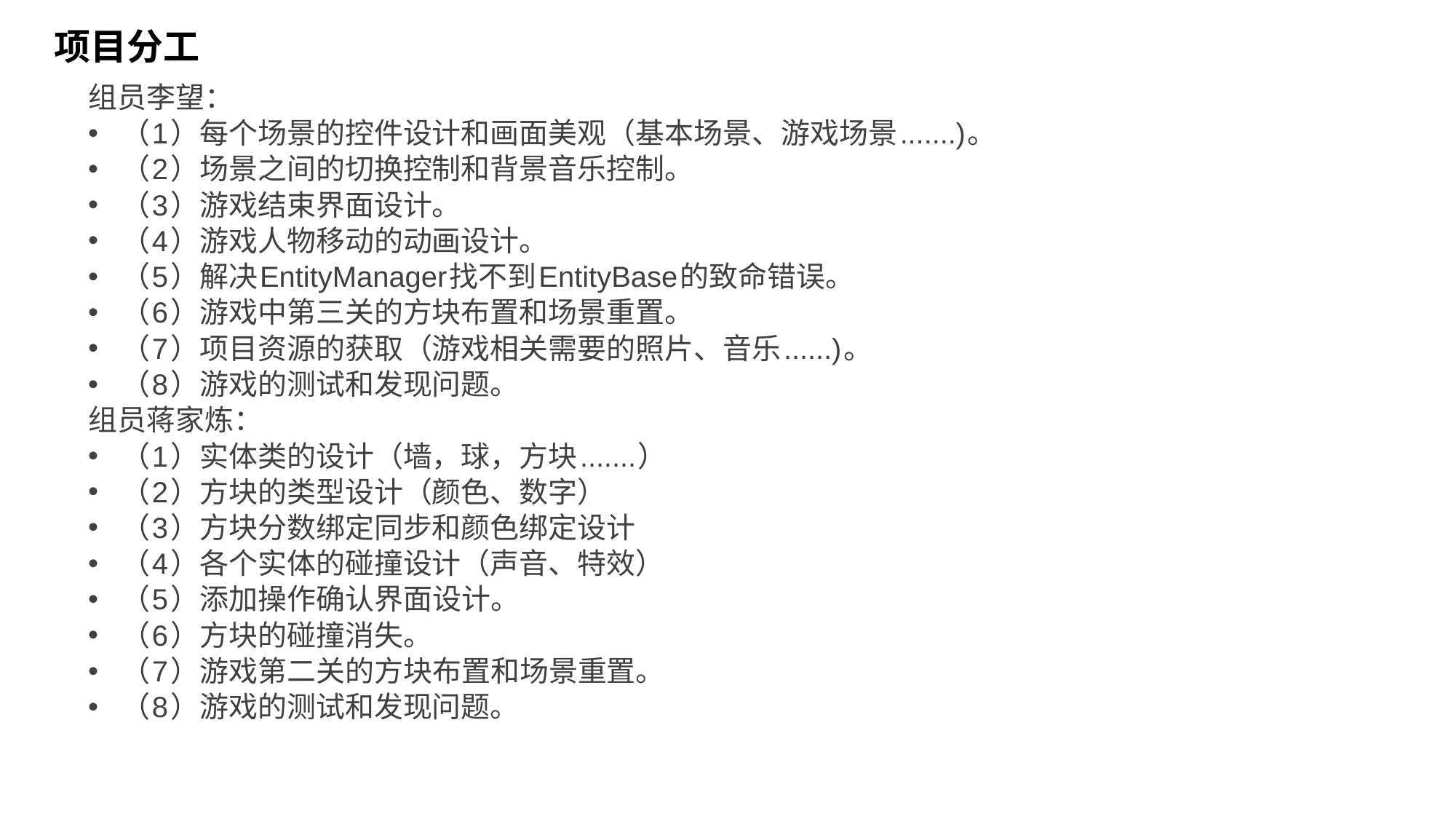

# 项目分工
组员李望：
（1）每个场景的控件设计和画面美观（基本场景、游戏场景.......)。
（2）场景之间的切换控制和背景音乐控制。
（3）游戏结束界面设计。
（4）游戏人物移动的动画设计。
（5）解决EntityManager找不到EntityBase的致命错误。
（6）游戏中第三关的方块布置和场景重置。
（7）项目资源的获取（游戏相关需要的照片、音乐......)。
（8）游戏的测试和发现问题。
组员蒋家炼：
（1）实体类的设计（墙，球，方块.......）
（2）方块的类型设计（颜色、数字）
（3）方块分数绑定同步和颜色绑定设计
（4）各个实体的碰撞设计（声音、特效）
（5）添加操作确认界面设计。
（6）方块的碰撞消失。
（7）游戏第二关的方块布置和场景重置。
（8）游戏的测试和发现问题。